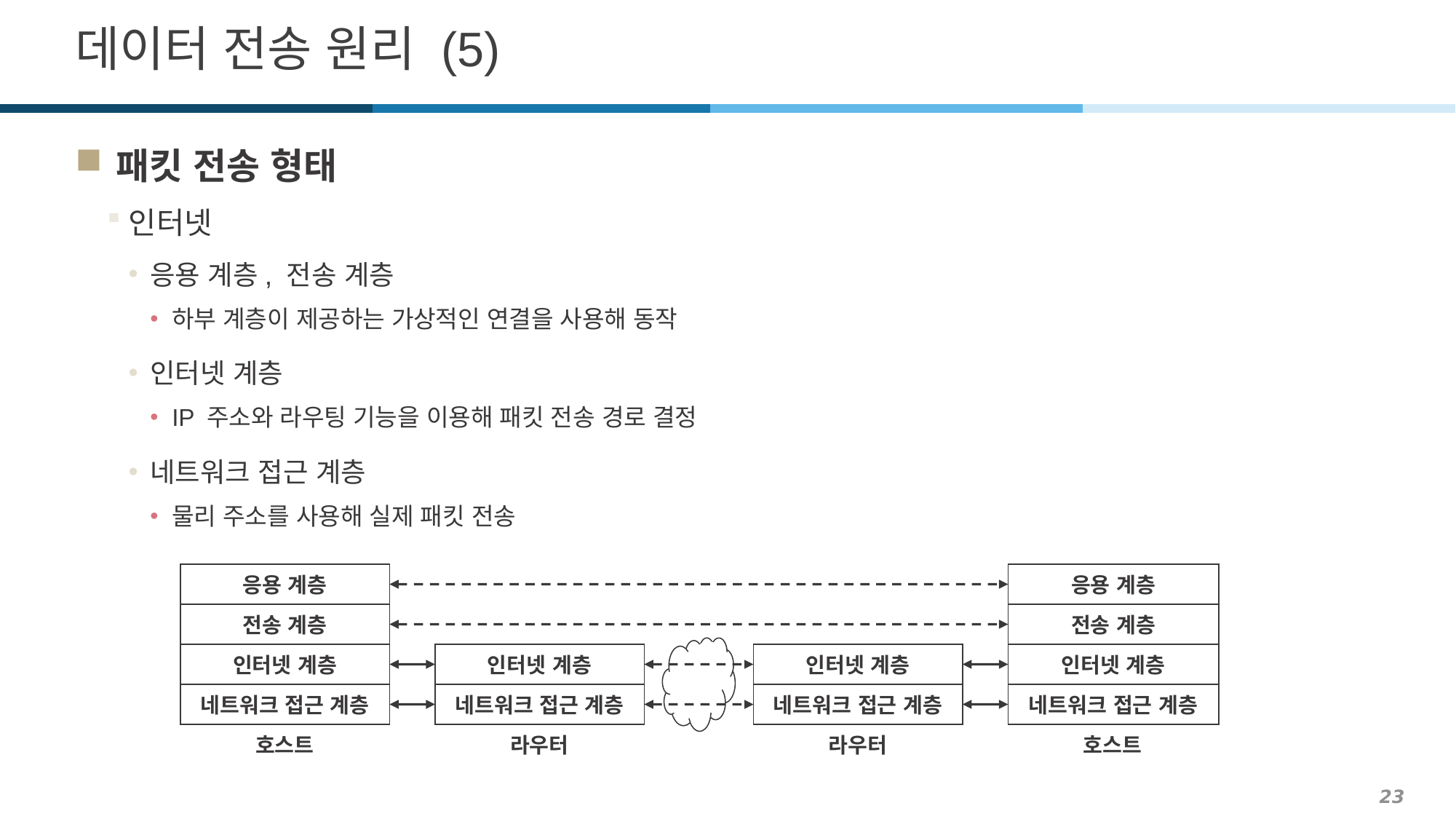

# 데이터 전송 원리 (5)
패킷 전송 형태
인터넷
응용 계층, 전송 계층
하부 계층이 제공하는 가상적인 연결을 사용해 동작
인터넷 계층
IP 주소와 라우팅 기능을 이용해 패킷 전송 경로 결정
네트워크 접근 계층
물리 주소를 사용해 실제 패킷 전송
응용 계층
응용 계층

전송 계층
전송 계층

인터넷 계층
인터넷 계층
인터넷 계층
인터넷 계층

네트워크 접근 계층
네트워크 접근 계층
네트워크 접근 계층
네트워크 접근 계층

호스트
라우터
라우터
호스트